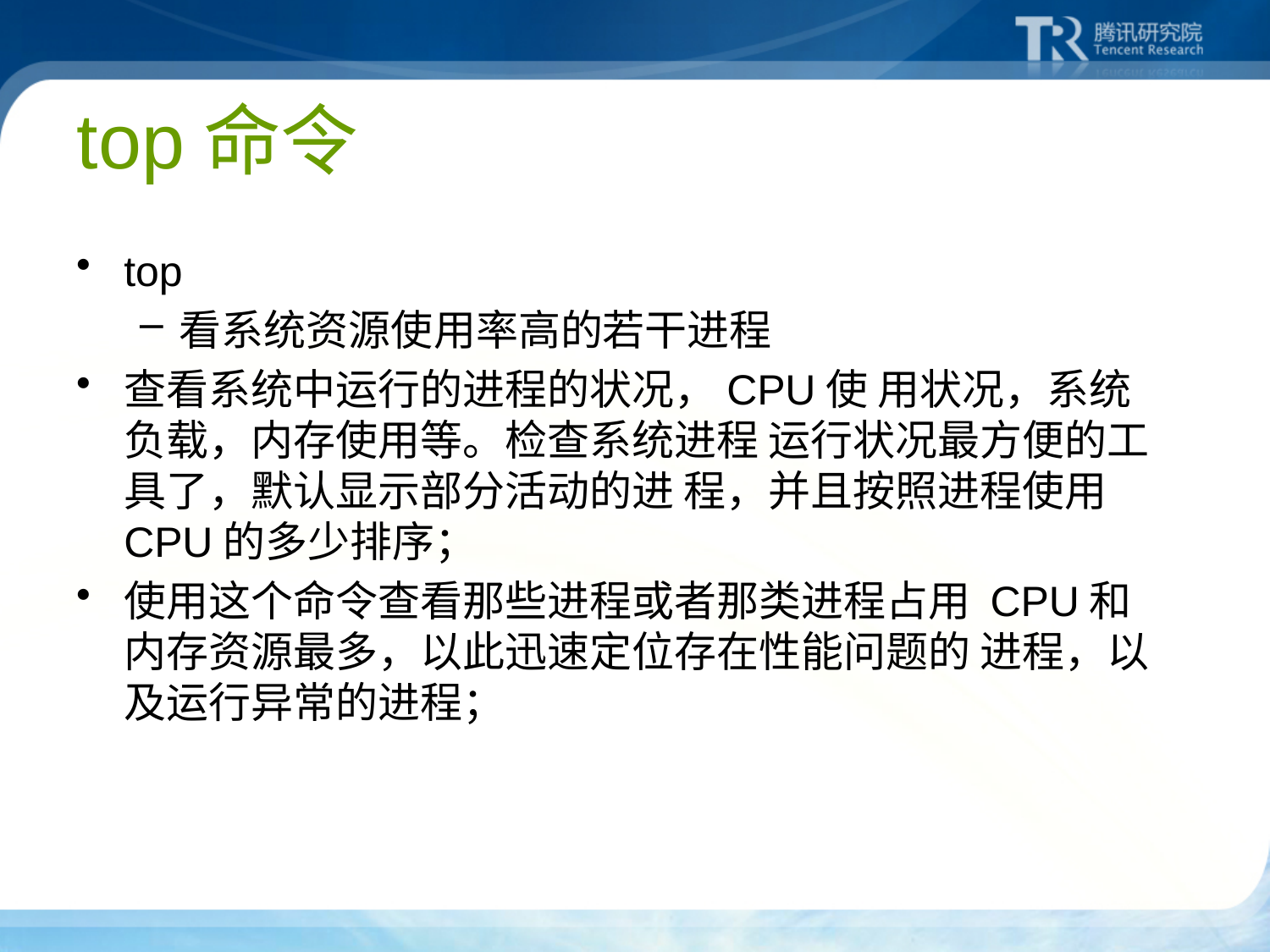

# top命令
top
看系统资源使用率高的若干进程
查看系统中运行的进程的状况，CPU使 用状况，系统负载，内存使用等。检查系统进程 运行状况最方便的工具了，默认显示部分活动的进 程，并且按照进程使用CPU的多少排序；
使用这个命令查看那些进程或者那类进程占用 CPU和内存资源最多，以此迅速定位存在性能问题的 进程，以及运行异常的进程；